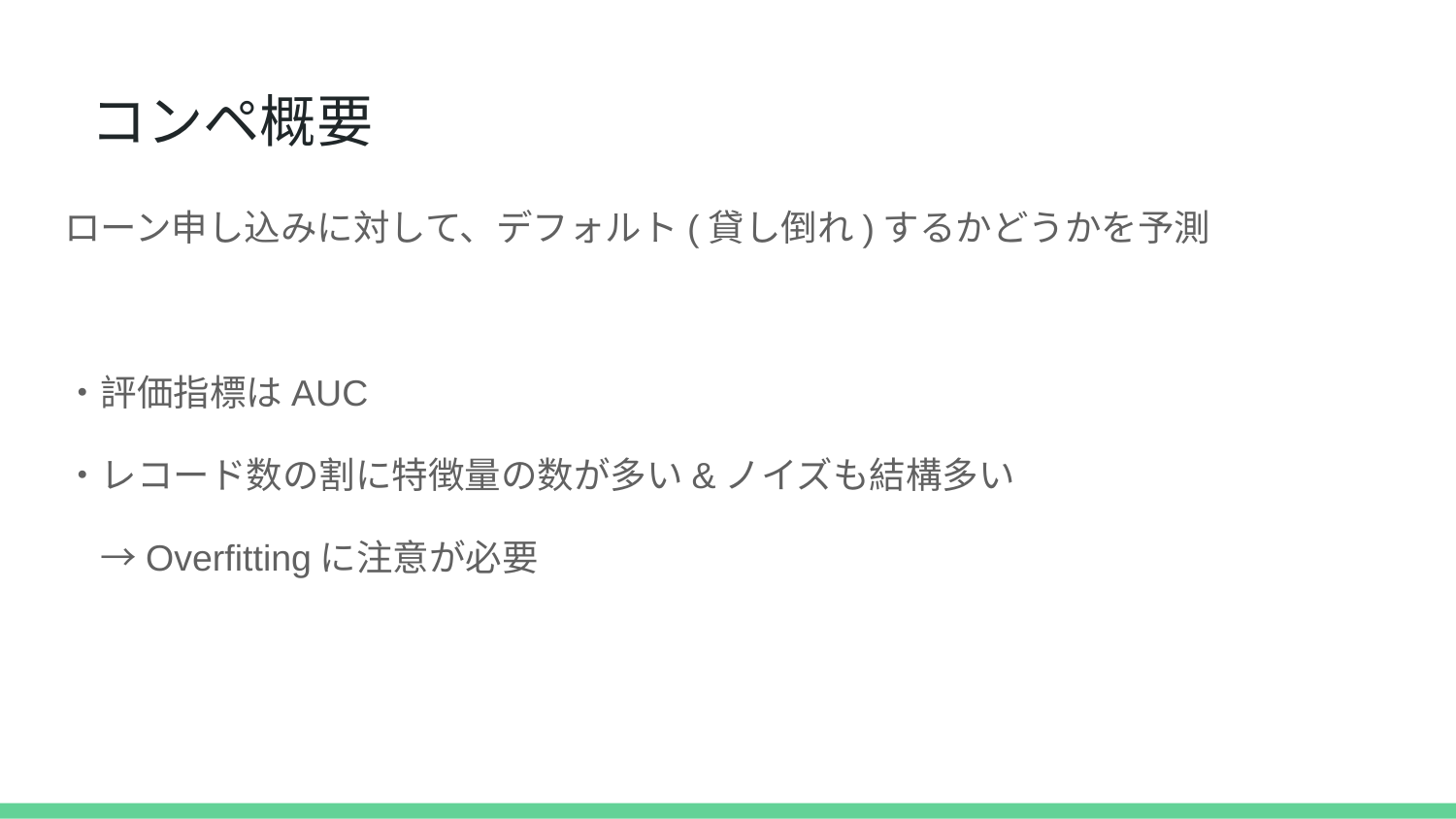

# コンペ概要
ローン申し込みに対して、デフォルト(貸し倒れ)するかどうかを予測

・評価指標はAUC
・レコード数の割に特徴量の数が多い&ノイズも結構多い
　→Overfittingに注意が必要